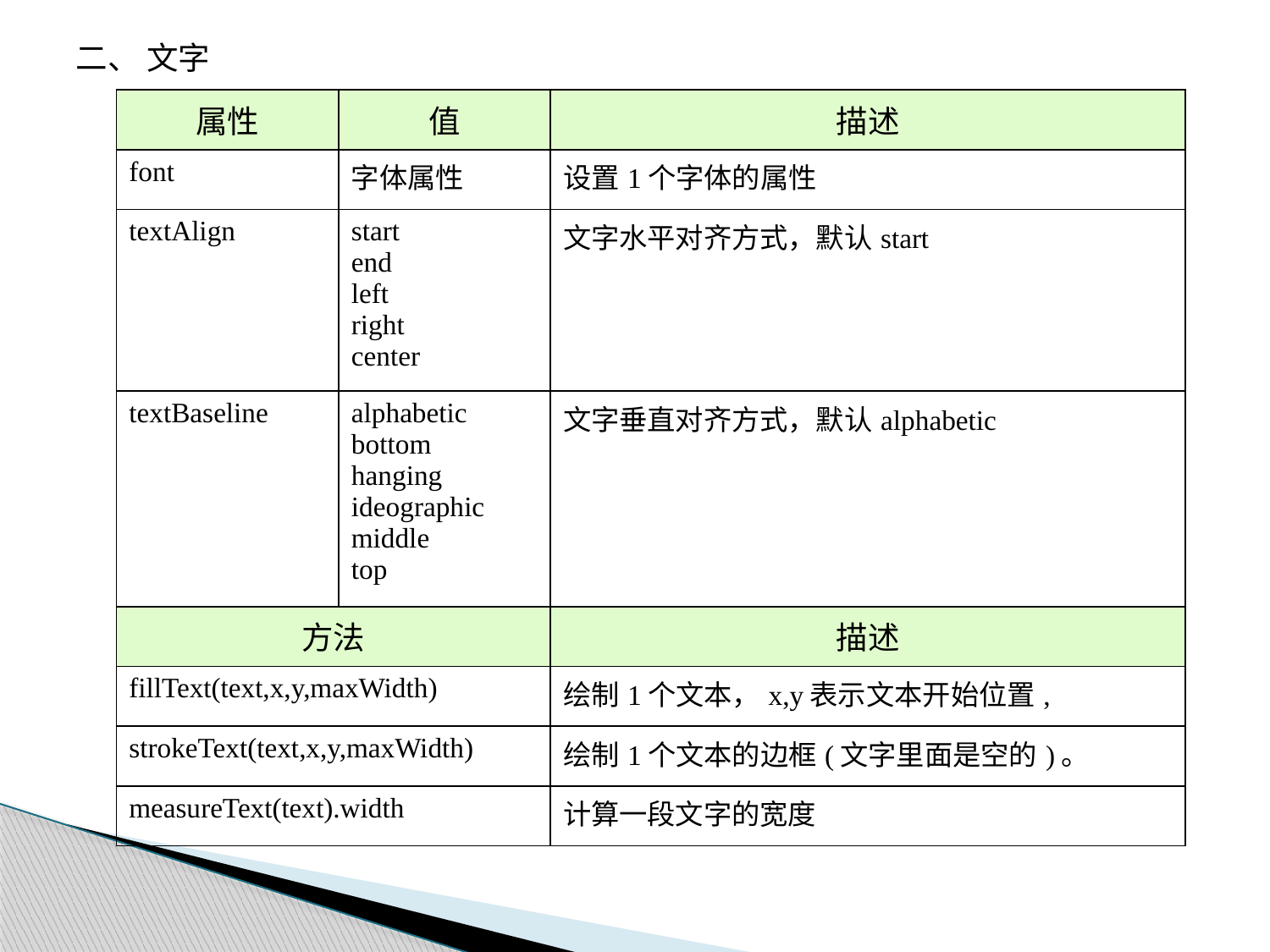

二、 文字
| 属性 | 值 | 描述 |
| --- | --- | --- |
| font | 字体属性 | 设置1个字体的属性 |
| textAlign | start end left right center | 文字水平对齐方式，默认start |
| textBaseline | alphabetic bottom hanging ideographic middle top | 文字垂直对齐方式，默认alphabetic |
| 方法 |  | 描述 |
| fillText(text,x,y,maxWidth) |  | 绘制1个文本，x,y表示文本开始位置, |
| strokeText(text,x,y,maxWidth) |  | 绘制1个文本的边框(文字里面是空的)。 |
| measureText(text).width |  | 计算一段文字的宽度 |